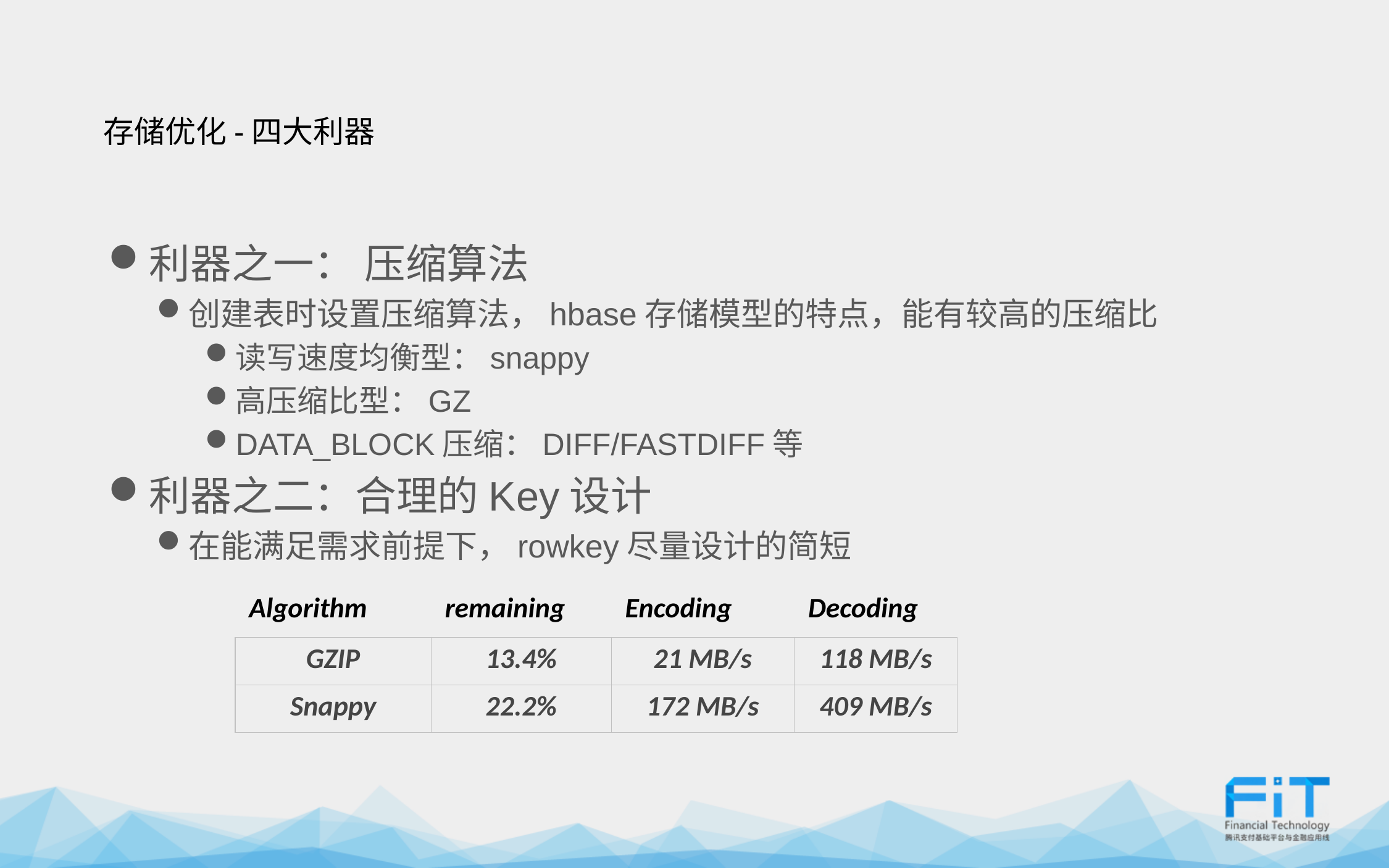

存储优化-四大利器
利器之一： 压缩算法
创建表时设置压缩算法，hbase存储模型的特点，能有较高的压缩比
读写速度均衡型：snappy
高压缩比型：GZ
DATA_BLOCK压缩：DIFF/FASTDIFF等
利器之二：合理的Key设计
在能满足需求前提下，rowkey尽量设计的简短
| Algorithm | remaining | Encoding | Decoding |
| --- | --- | --- | --- |
| GZIP | 13.4% | 21 MB/s | 118 MB/s |
| Snappy | 22.2% | 172 MB/s | 409 MB/s |